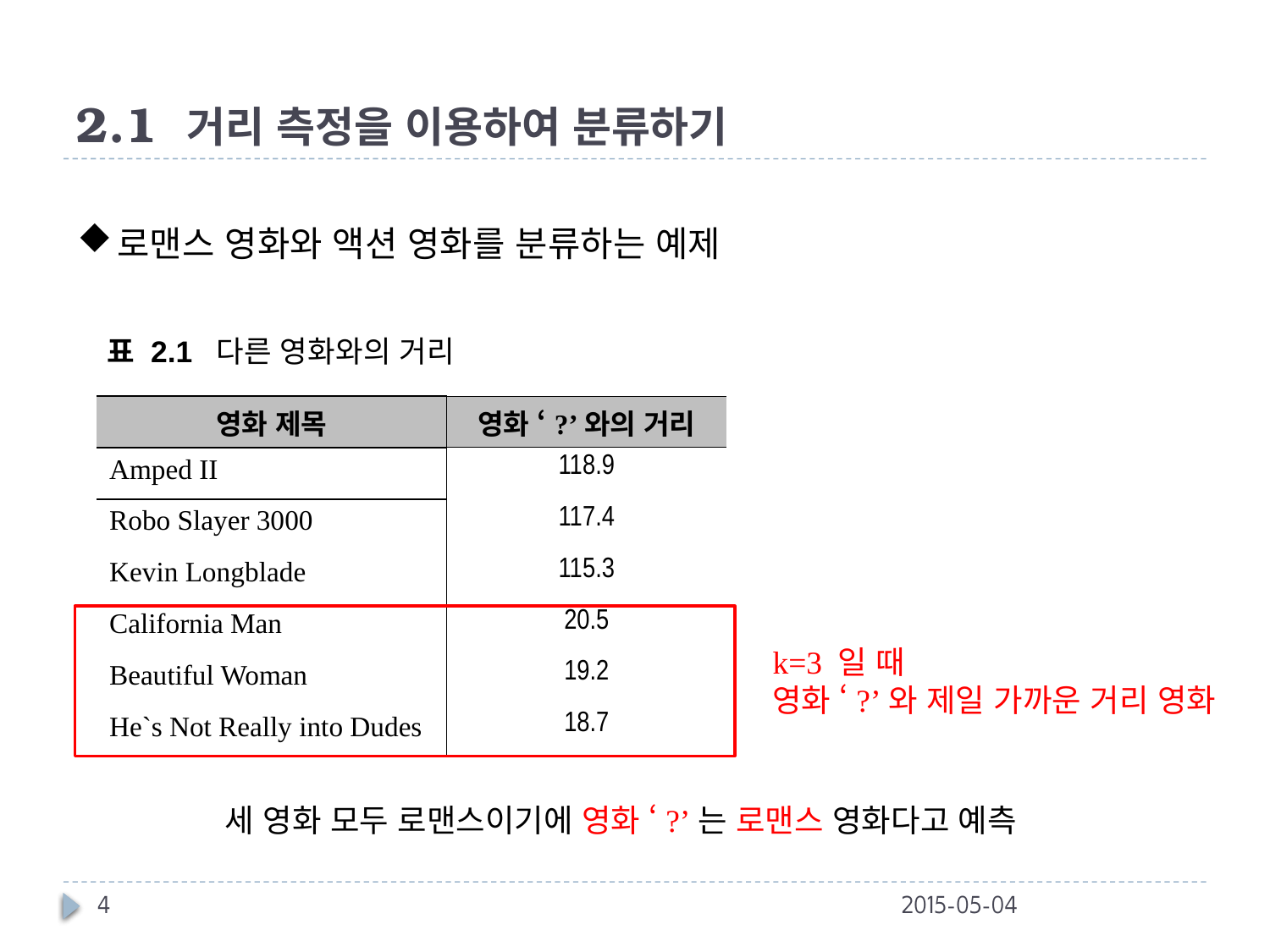

# 2.1 거리 측정을 이용하여 분류하기
로맨스 영화와 액션 영화를 분류하는 예제
표 2.1  다른 영화와의 거리
| 영화 제목 | 영화 ‘?’와의 거리 |
| --- | --- |
| Amped II | 118.9 |
| Robo Slayer 3000 | 117.4 |
| Kevin Longblade | 115.3 |
| California Man | 20.5 |
| Beautiful Woman | 19.2 |
| He`s Not Really into Dudes | 18.7 |

k=3 일 때
영화 ‘?’와 제일 가까운 거리 영화
세 영화 모두 로맨스이기에 영화 ‘?’는 로맨스 영화다고 예측
4
2015-05-04